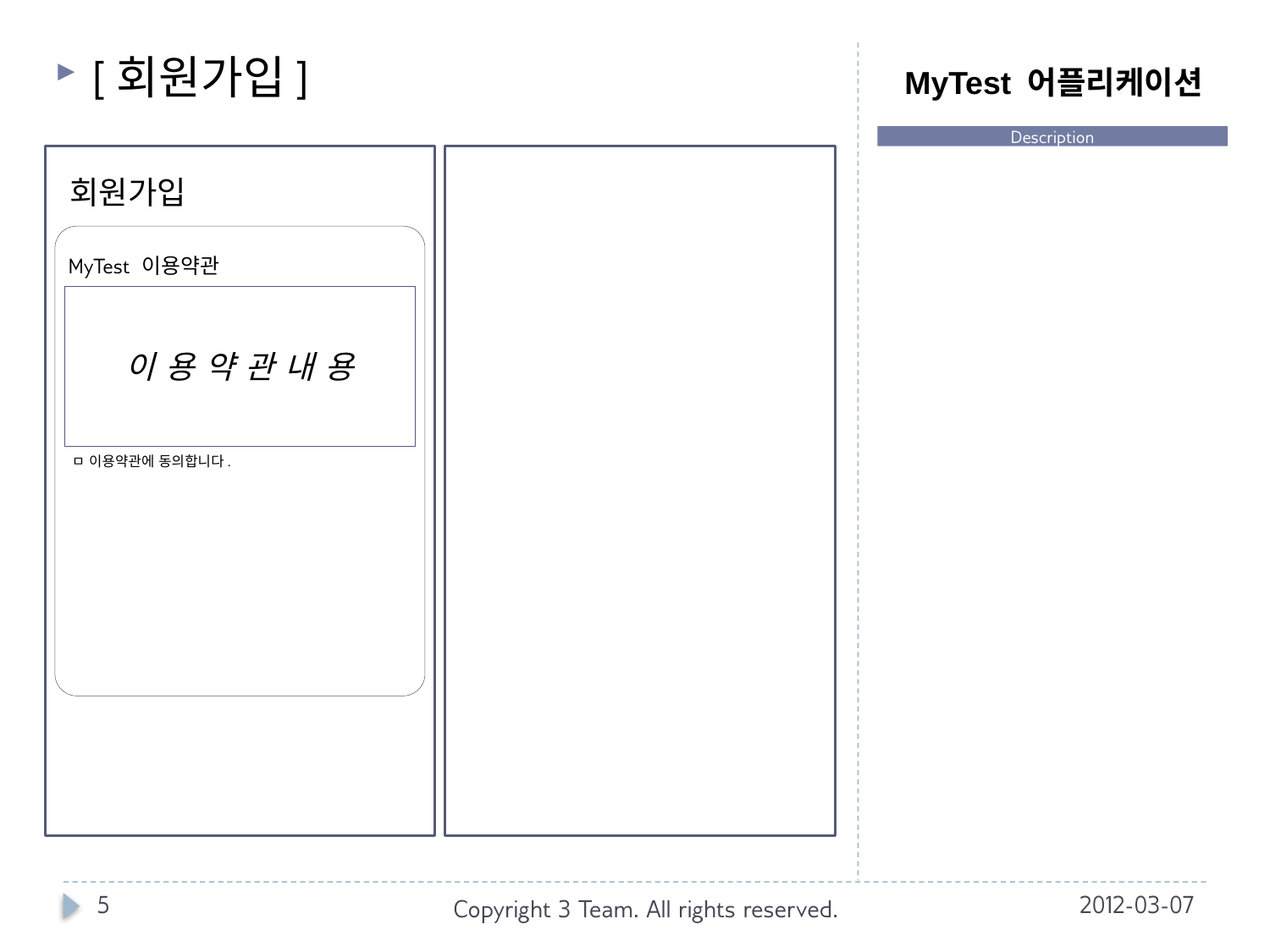

[회원가입]
#

회원가입

MyTest 이용약관
이용약관내용
ㅁ 이용약관에 동의합니다.
5
Copyright 3 Team. All rights reserved.
2012-03-07